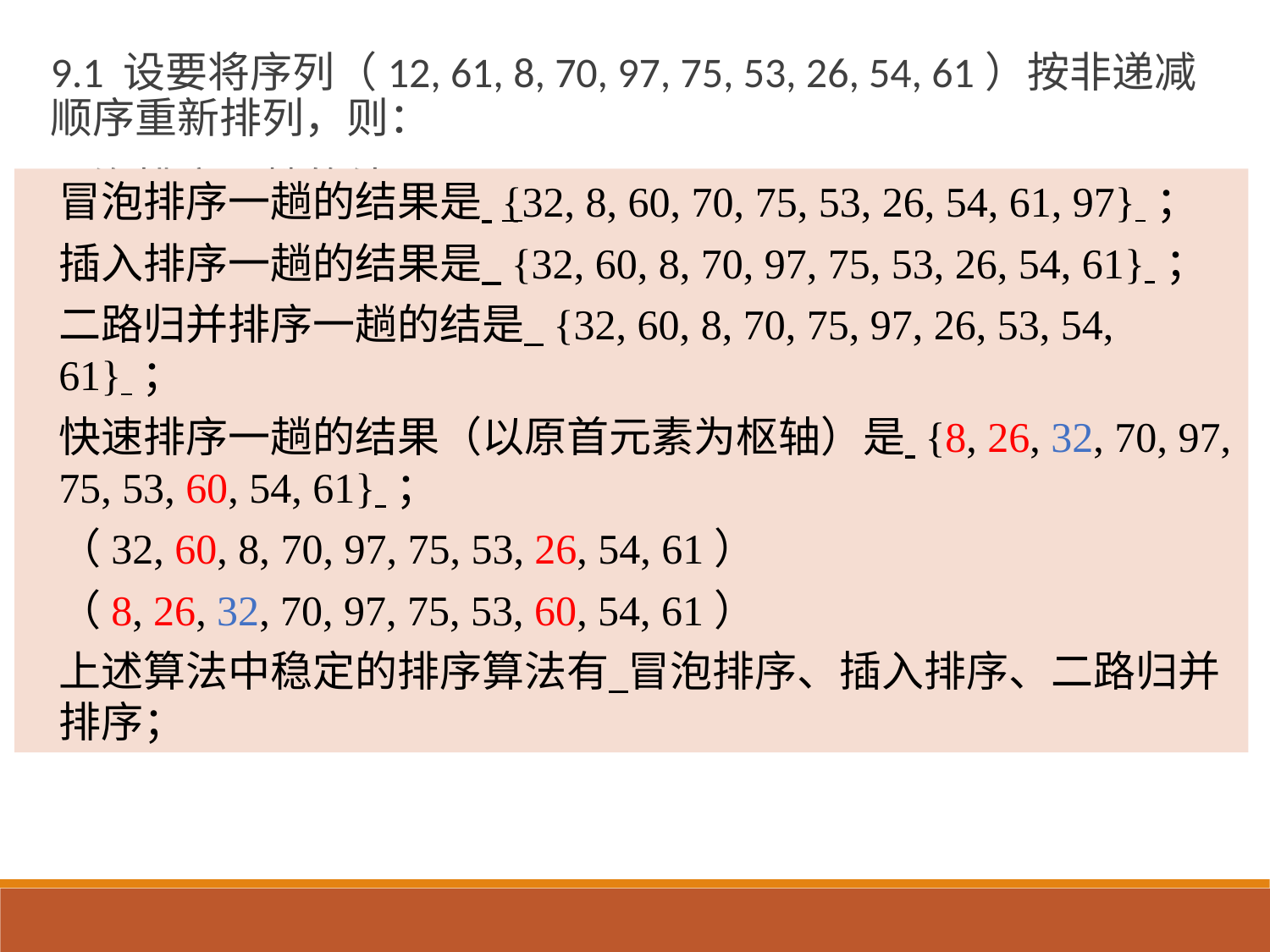

9.1 设要将序列（12, 61, 8, 70, 97, 75, 53, 26, 54, 61）按非递减顺序重新排列，则：
冒泡排序一趟的结果是                                            ；
插入排序一趟的结果是                                            ；
二路归并排序一趟的结是                                          ；
快速排序一趟的结果（以原首元素为枢轴）是                              ；
上述算法中稳定的排序算法有                                      ；

冒泡排序一趟的结果是 {32, 8, 60, 70, 75, 53, 26, 54, 61, 97} ；
插入排序一趟的结果是  {32, 60, 8, 70, 97, 75, 53, 26, 54, 61} ；
二路归并排序一趟的结是  {32, 60, 8, 70, 75, 97, 26, 53, 54, 61} ；
快速排序一趟的结果（以原首元素为枢轴）是 {8, 26, 32, 70, 97, 75, 53, 60, 54, 61} ；
（32, 60, 8, 70, 97, 75, 53, 26, 54, 61）
（8, 26, 32, 70, 97, 75, 53, 60, 54, 61）
上述算法中稳定的排序算法有  冒泡排序、插入排序、二路归并排序；